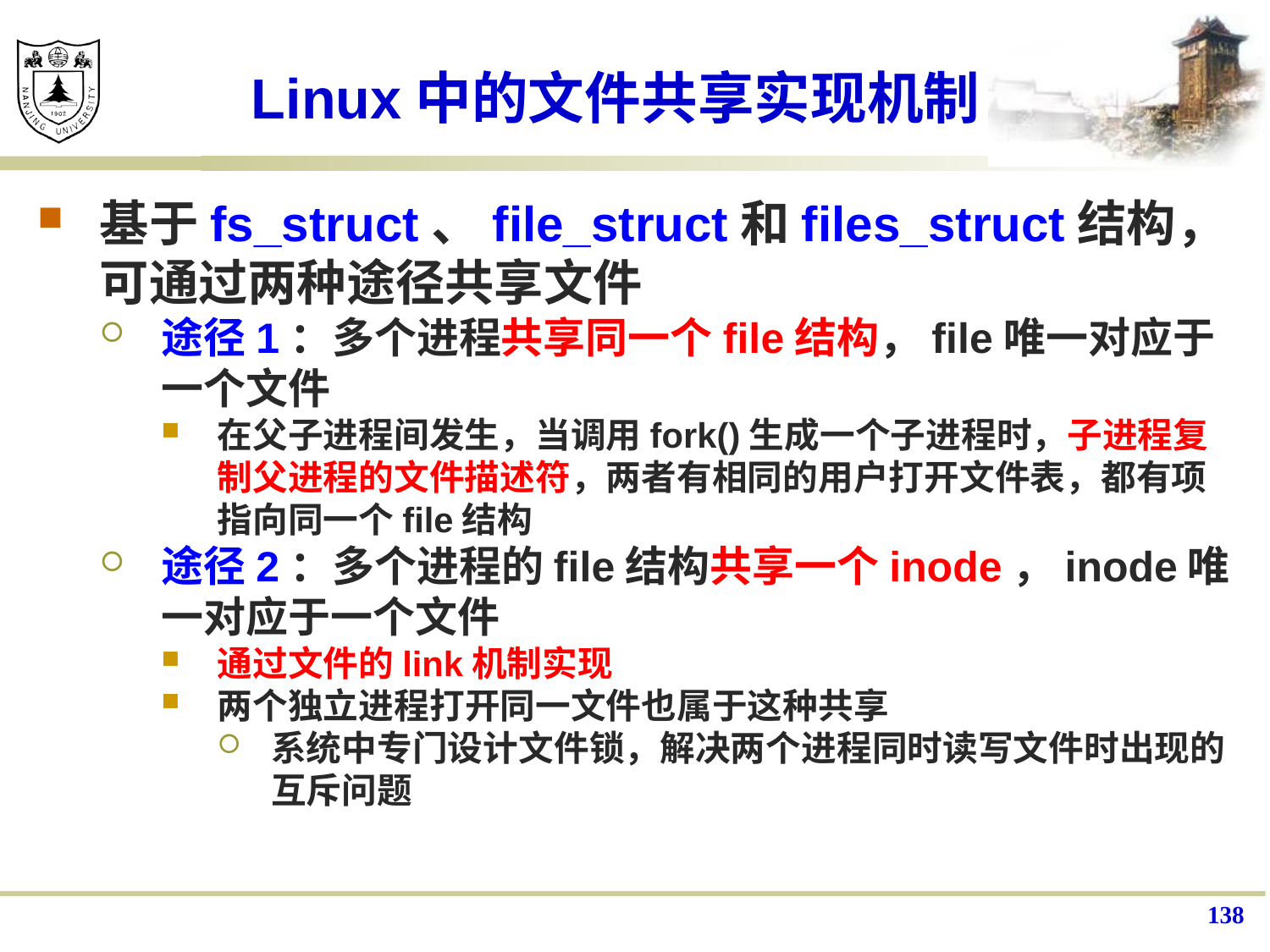

# Linux中的文件共享实现机制
基于fs_struct、file_struct和files_struct结构，可通过两种途径共享文件
途径1：多个进程共享同一个file结构，file唯一对应于一个文件
在父子进程间发生，当调用fork()生成一个子进程时，子进程复制父进程的文件描述符，两者有相同的用户打开文件表，都有项指向同一个file结构
途径2：多个进程的file结构共享一个inode，inode唯一对应于一个文件
通过文件的link机制实现
两个独立进程打开同一文件也属于这种共享
系统中专门设计文件锁，解决两个进程同时读写文件时出现的互斥问题
138